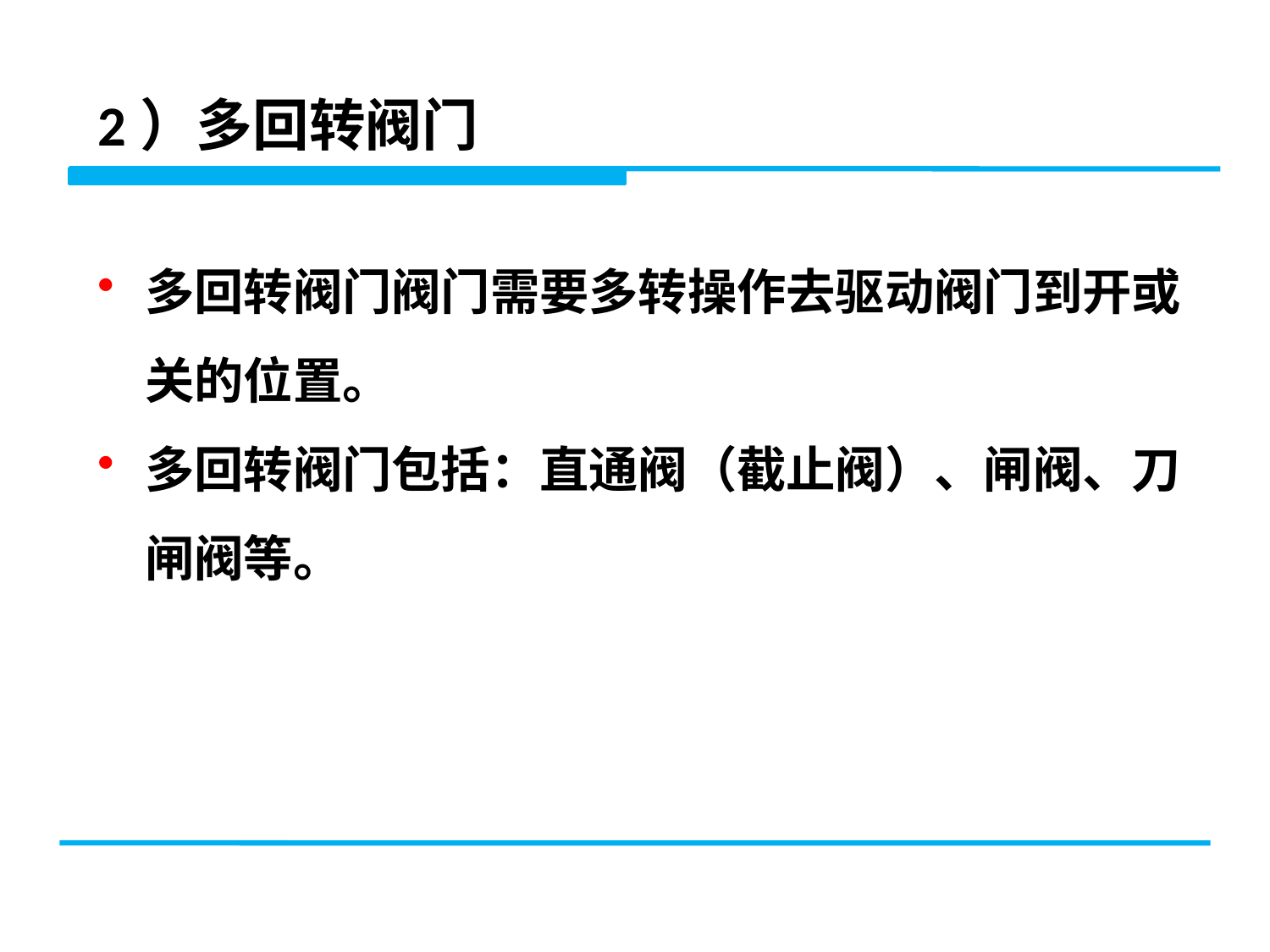

2）多回转阀门

多回转阀门阀门需要多转操作去驱动阀门到开或关的位置。
多回转阀门包括：直通阀（截止阀）、闸阀、刀闸阀等。